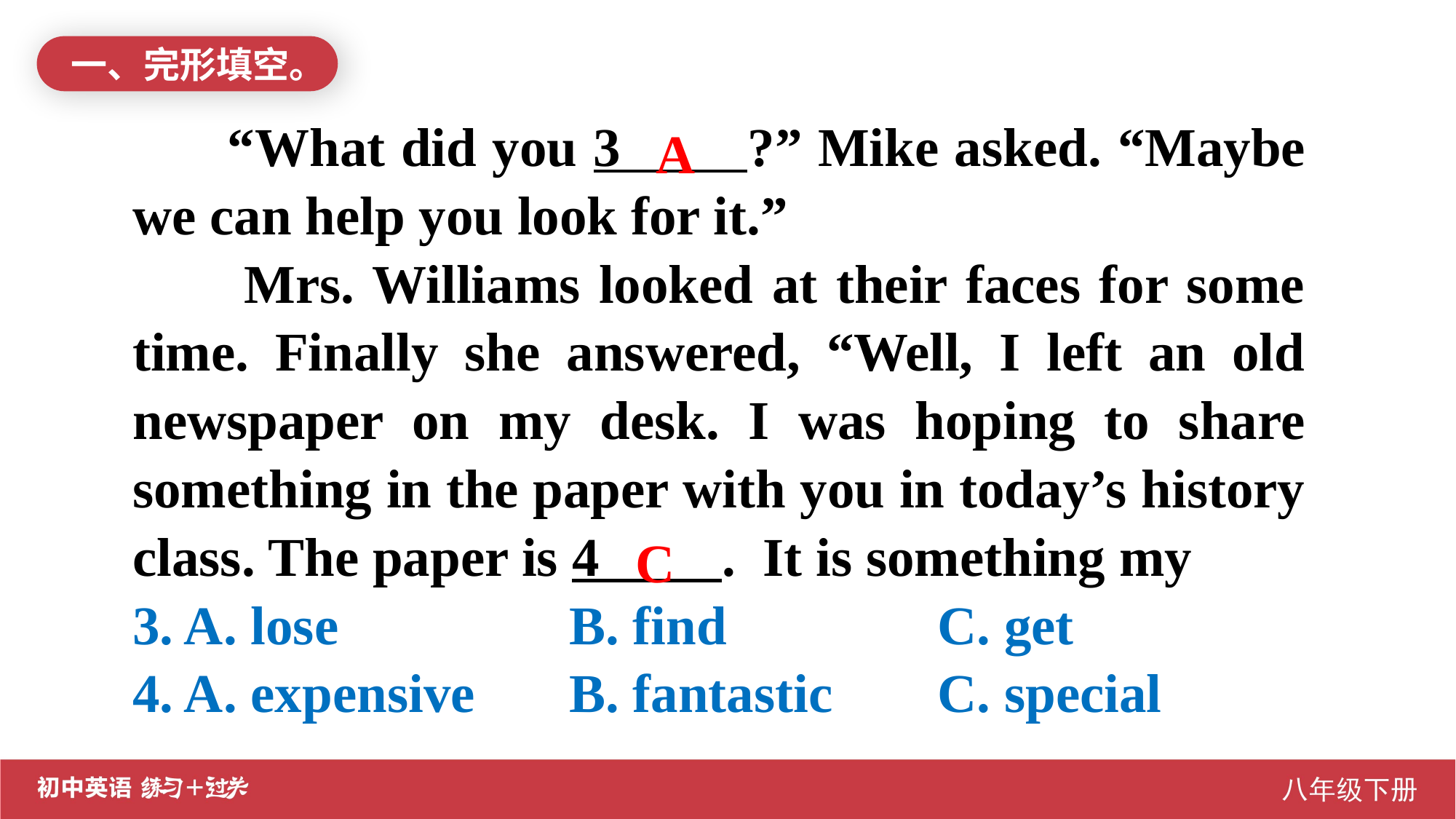

一、完形填空。
A
      “What did you 3        ?” Mike asked. “Maybe we can help you look for it.”
      Mrs. Williams looked at their faces for some time. Finally she answered, “Well, I left an old newspaper on my desk. I was hoping to share something in the paper with you in today’s history class. The paper is 4         .  It is something my
3. A. lose			B. find		   C. get
4. A. expensive	B. fantastic	   C. special
C